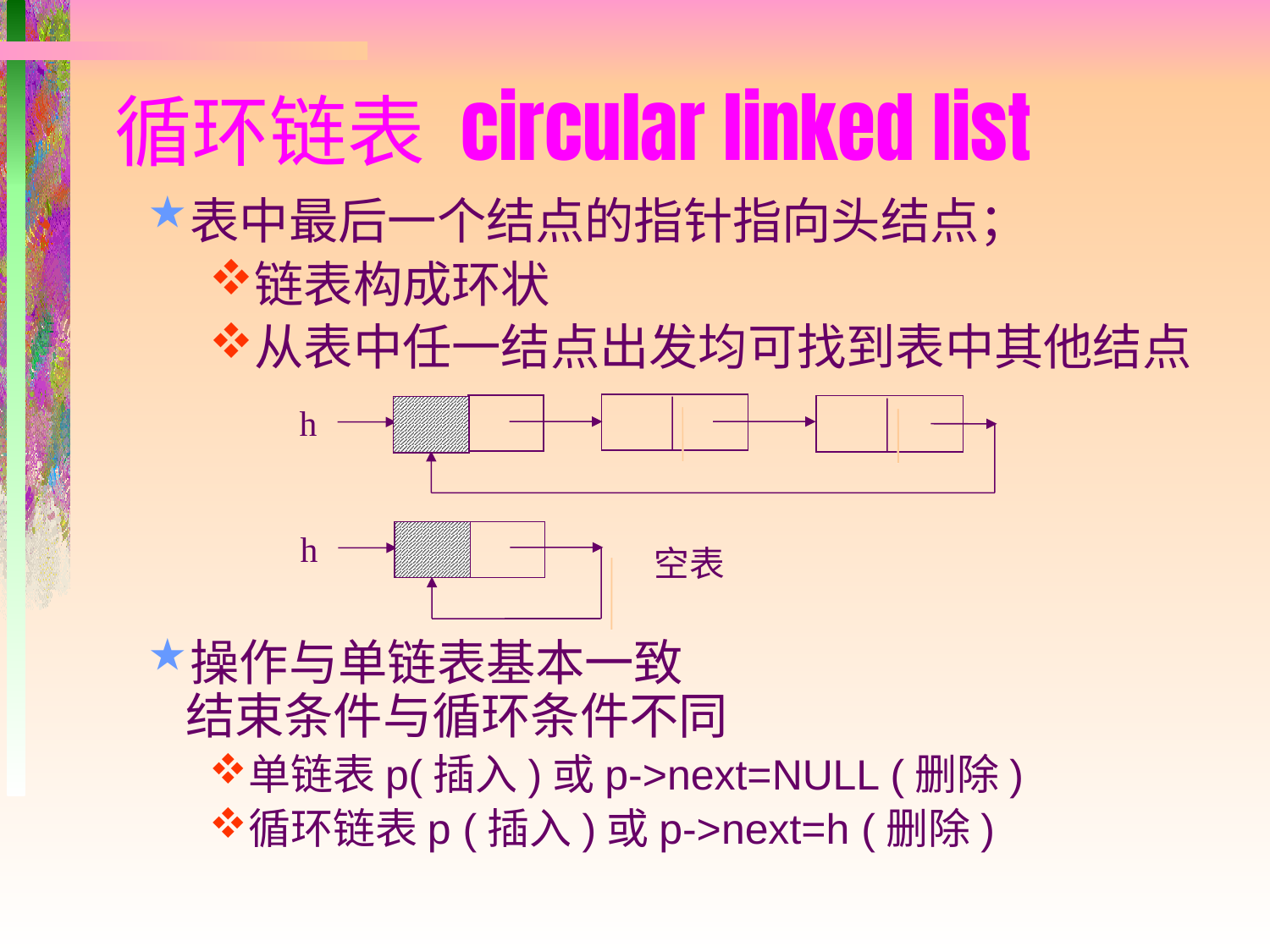

# 循环链表 circular linked list
表中最后一个结点的指针指向头结点；
链表构成环状
从表中任一结点出发均可找到表中其他结点

操作与单链表基本一致
结束条件与循环条件不同
单链表p(插入)或p->next=NULL (删除)
循环链表p (插入)或p->next=h (删除)

h

h

空表